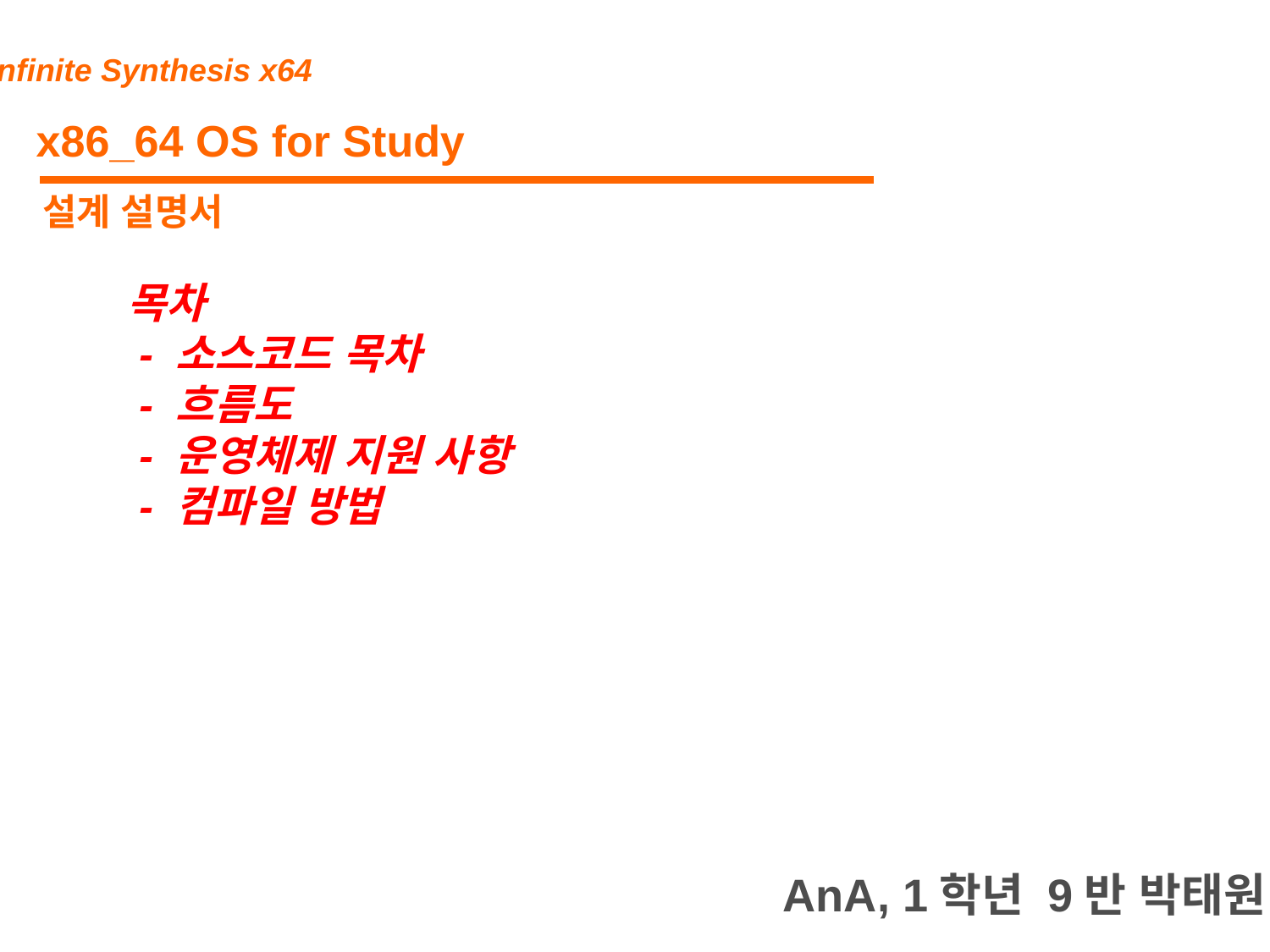

# Infinite Synthesis x64
x86_64 OS for Study
설계 설명서
목차
 - 소스코드 목차
 - 흐름도
 - 운영체제 지원 사항
 - 컴파일 방법

AnA, 1학년 9반 박태원